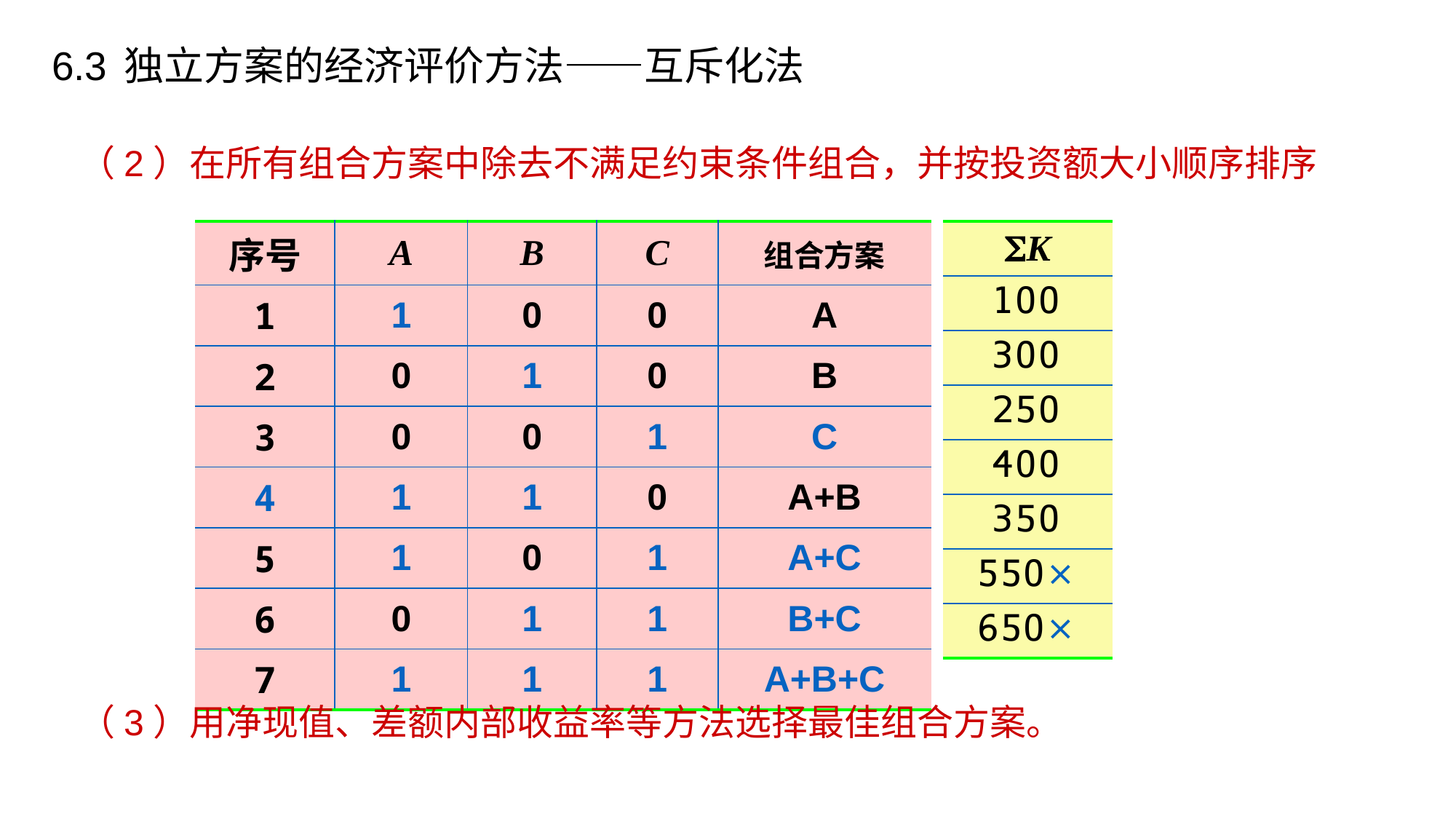

6.3 独立方案的经济评价方法——互斥化法
（2）在所有组合方案中除去不满足约束条件组合，并按投资额大小顺序排序

（3）用净现值、差额内部收益率等方法选择最佳组合方案。
| 序号 | A | B | C | 组合方案 |
| --- | --- | --- | --- | --- |
| 1 | 1 | 0 | 0 | A |
| 2 | 0 | 1 | 0 | B |
| 3 | 0 | 0 | 1 | C |
| 4 | 1 | 1 | 0 | A+B |
| 5 | 1 | 0 | 1 | A+C |
| 6 | 0 | 1 | 1 | B+C |
| 7 | 1 | 1 | 1 | A+B+C |
| ΣK |
| --- |
| 100 |
| 300 |
| 250 |
| 400 |
| 350 |
| 550× |
| 650× |
7